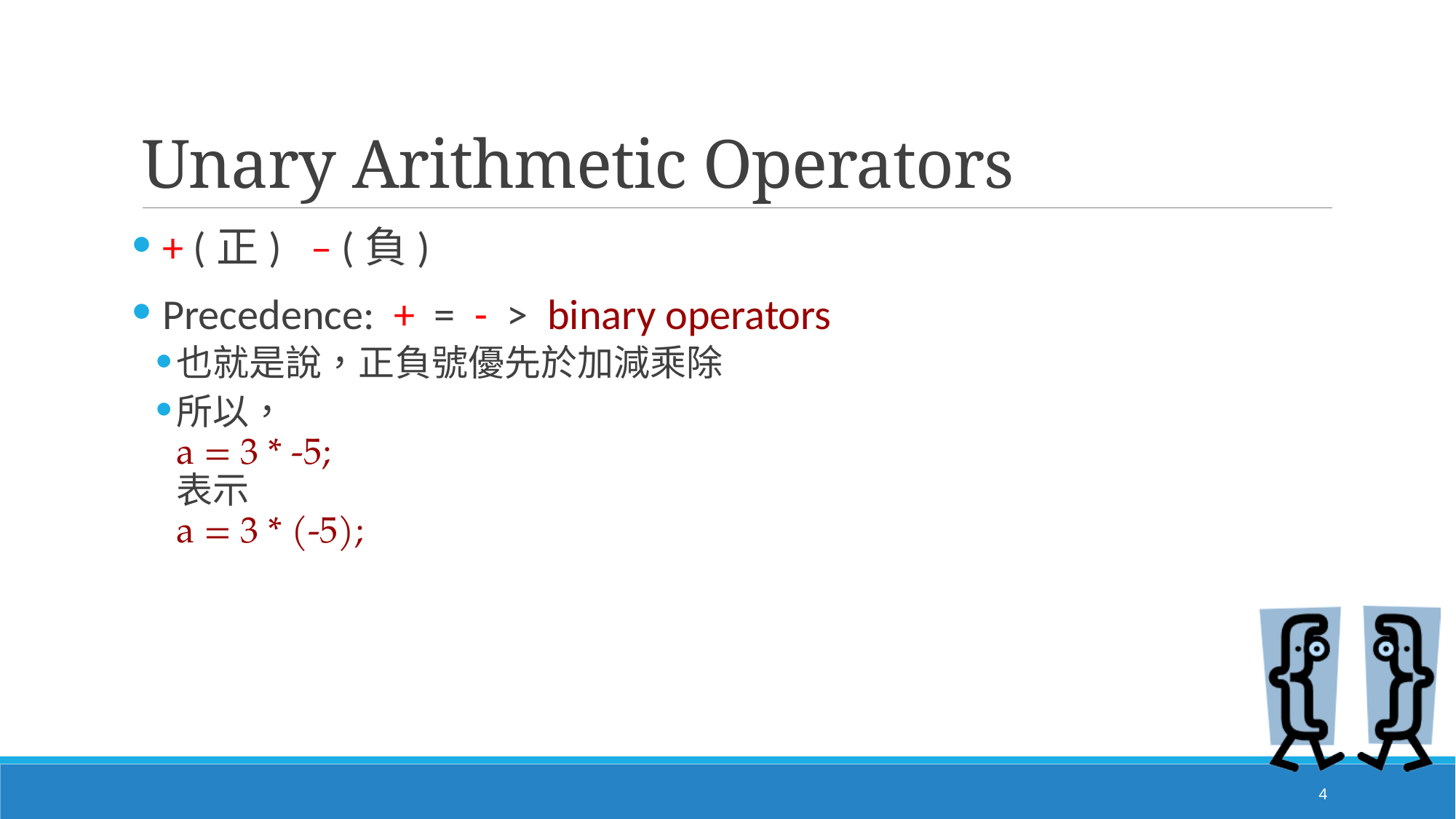

# Unary Arithmetic Operators
+ (正)   – (負)
Precedence:  +  =  -  >  binary operators
也就是說，正負號優先於加減乘除
所以，
a = 3 * -5;
表示
a = 3 * (-5);
4